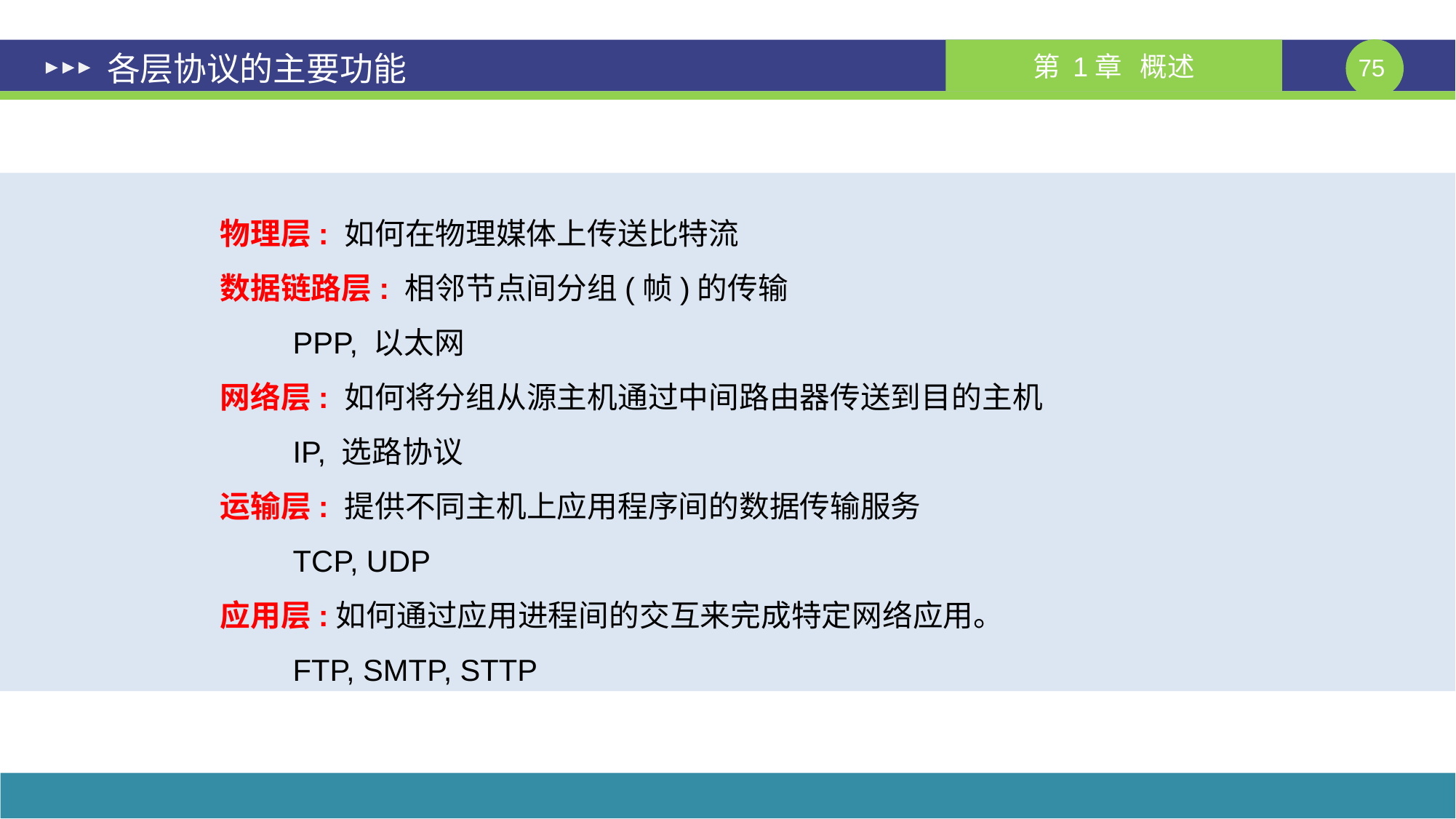

# 各层协议的主要功能

物理层: 如何在物理媒体上传送比特流
数据链路层: 相邻节点间分组(帧)的传输
PPP, 以太网
网络层: 如何将分组从源主机通过中间路由器传送到目的主机
IP, 选路协议
运输层: 提供不同主机上应用程序间的数据传输服务
TCP, UDP
应用层:如何通过应用进程间的交互来完成特定网络应用。
FTP, SMTP, STTP